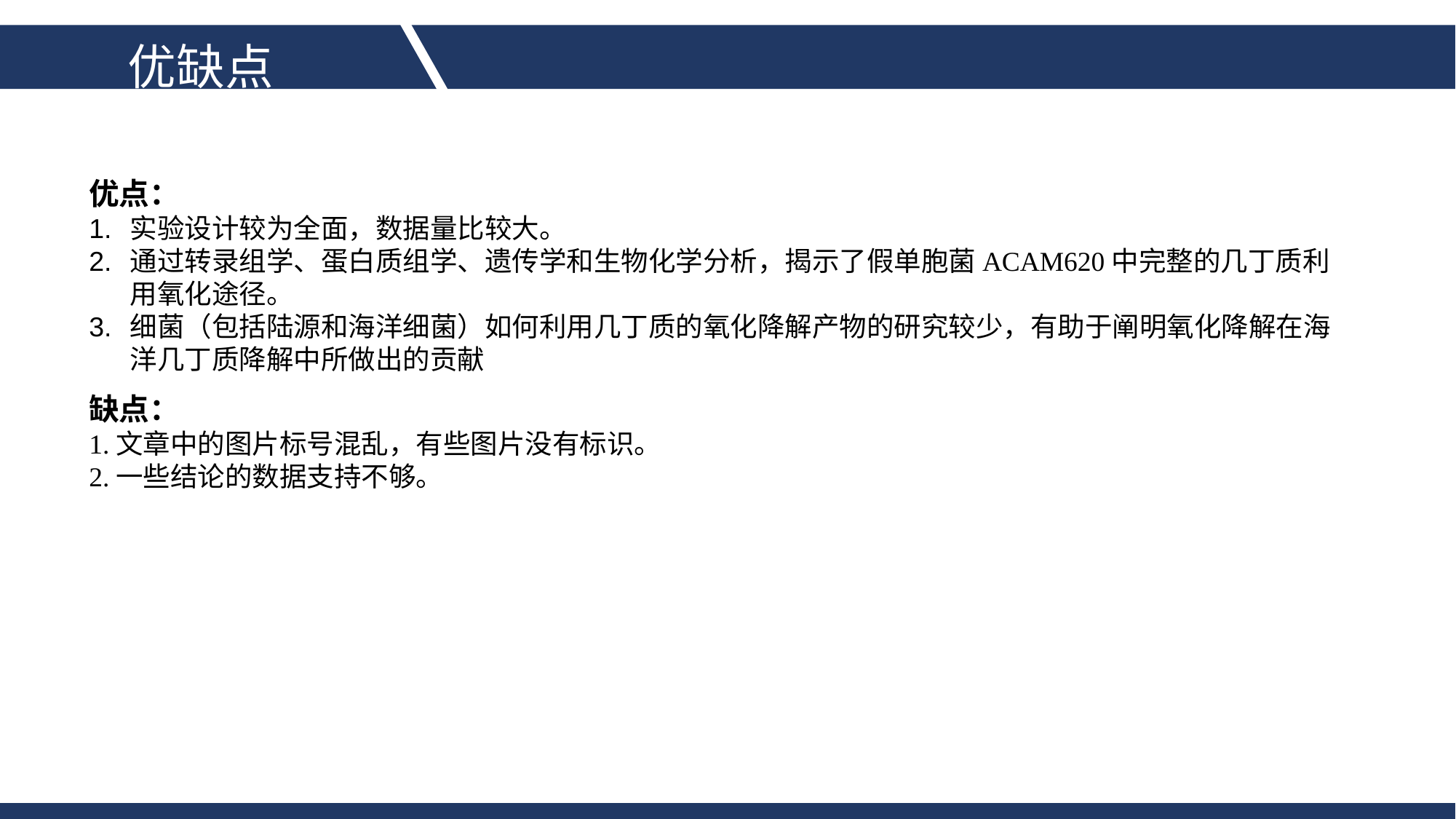

优缺点
优点：
实验设计较为全面，数据量比较大。
通过转录组学、蛋白质组学、遗传学和生物化学分析，揭示了假单胞菌ACAM620中完整的几丁质利用氧化途径。
细菌（包括陆源和海洋细菌）如何利用几丁质的氧化降解产物的研究较少，有助于阐明氧化降解在海洋几丁质降解中所做出的贡献

缺点：
1.文章中的图片标号混乱，有些图片没有标识。
2.一些结论的数据支持不够。